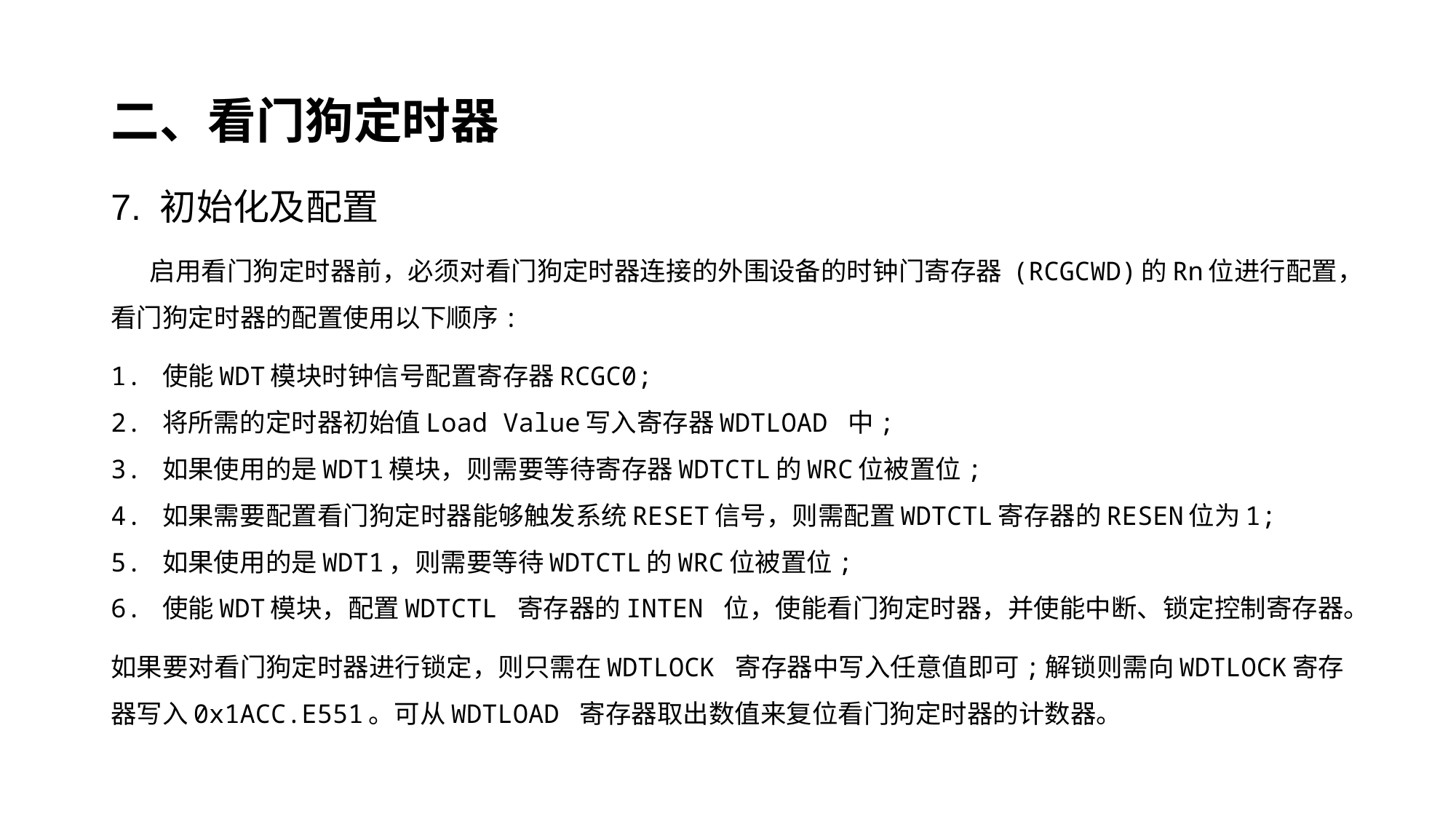

# 二、看门狗定时器
7. 初始化及配置
        启用看门狗定时器前，必须对看门狗定时器连接的外围设备的时钟门寄存器 (RCGCWD)的Rn位进行配置，看门狗定时器的配置使用以下顺序:
1. 使能WDT模块时钟信号配置寄存器RCGC0;
2. 将所需的定时器初始值Load Value写入寄存器WDTLOAD 中;
3. 如果使用的是WDT1模块，则需要等待寄存器WDTCTL的WRC位被置位;
4. 如果需要配置看门狗定时器能够触发系统RESET信号，则需配置WDTCTL寄存器的RESEN位为1;
5. 如果使用的是WDT1，则需要等待WDTCTL的WRC位被置位;
6. 使能WDT模块，配置WDTCTL 寄存器的INTEN 位，使能看门狗定时器，并使能中断、锁定控制寄存器。
如果要对看门狗定时器进行锁定，则只需在WDTLOCK 寄存器中写入任意值即可;解锁则需向WDTLOCK寄存器写入0x1ACC.E551。可从WDTLOAD 寄存器取出数值来复位看门狗定时器的计数器。